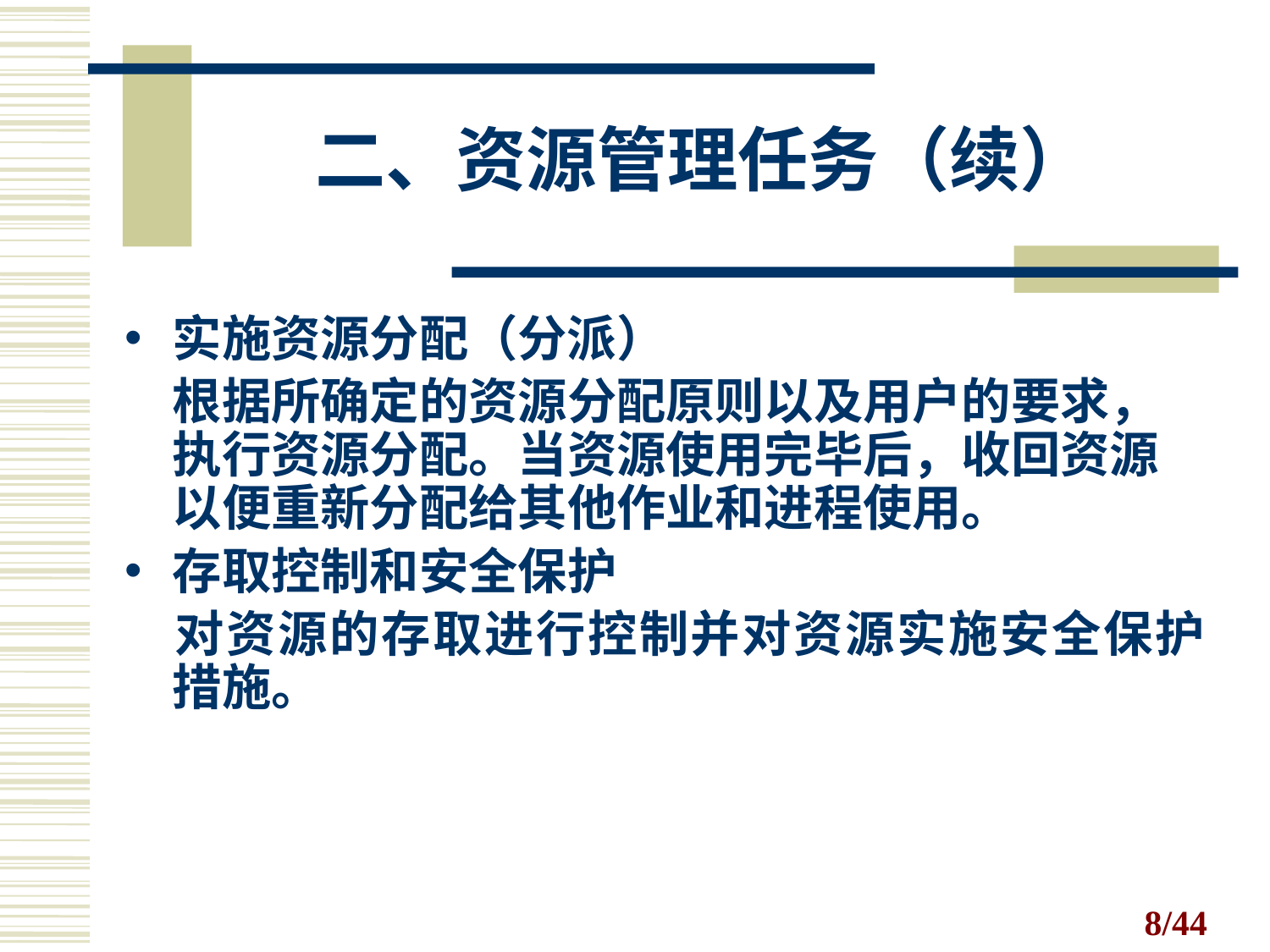

# 二、资源管理任务（续）
实施资源分配（分派）
  	根据所确定的资源分配原则以及用户的要求，执行资源分配。当资源使用完毕后，收回资源以便重新分配给其他作业和进程使用。
存取控制和安全保护
	对资源的存取进行控制并对资源实施安全保护措施。
8/44